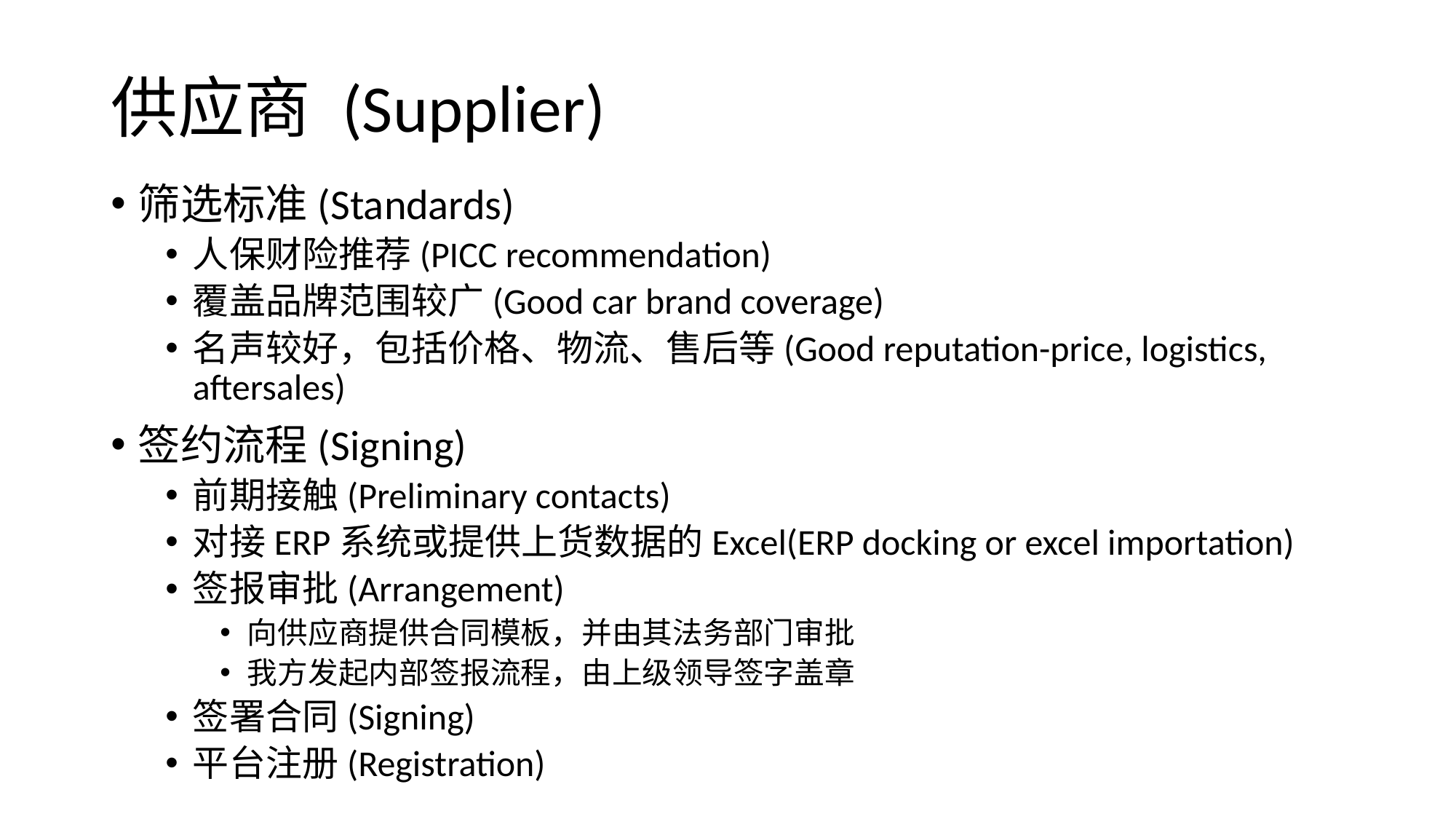

# 供应商 (Supplier)
筛选标准(Standards)
人保财险推荐(PICC recommendation)
覆盖品牌范围较广(Good car brand coverage)
名声较好，包括价格、物流、售后等(Good reputation-price, logistics, aftersales)
签约流程(Signing)
前期接触(Preliminary contacts)
对接ERP系统或提供上货数据的Excel(ERP docking or excel importation)
签报审批(Arrangement)
向供应商提供合同模板，并由其法务部门审批
我方发起内部签报流程，由上级领导签字盖章
签署合同(Signing)
平台注册(Registration)